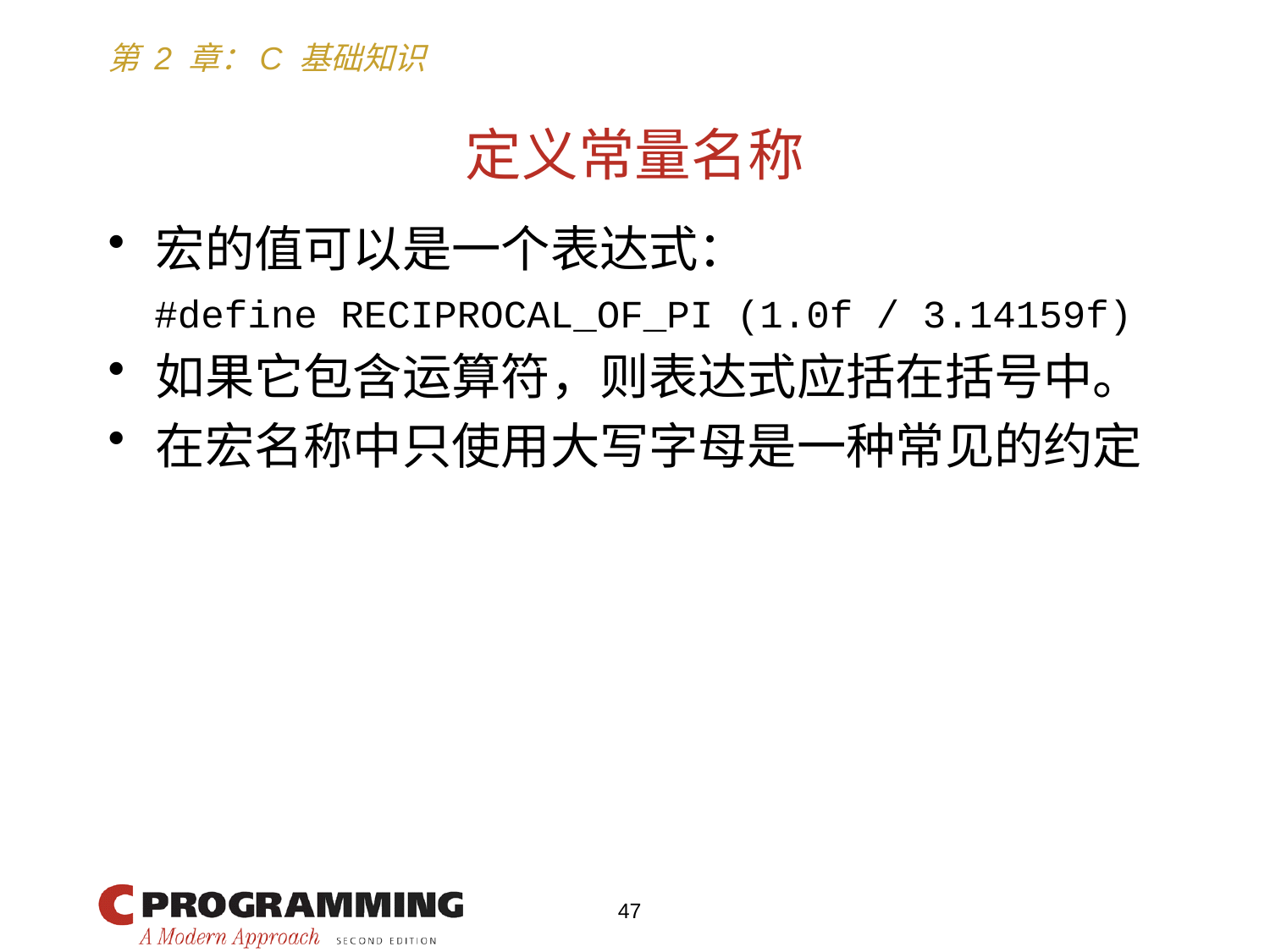

# 定义常量名称
宏的值可以是一个表达式：
  #define RECIPROCAL_OF_PI (1.0f / 3.14159f)
如果它包含运算符，则表达式应括在括号中。
在宏名称中只使用大写字母是一种常见的约定
47